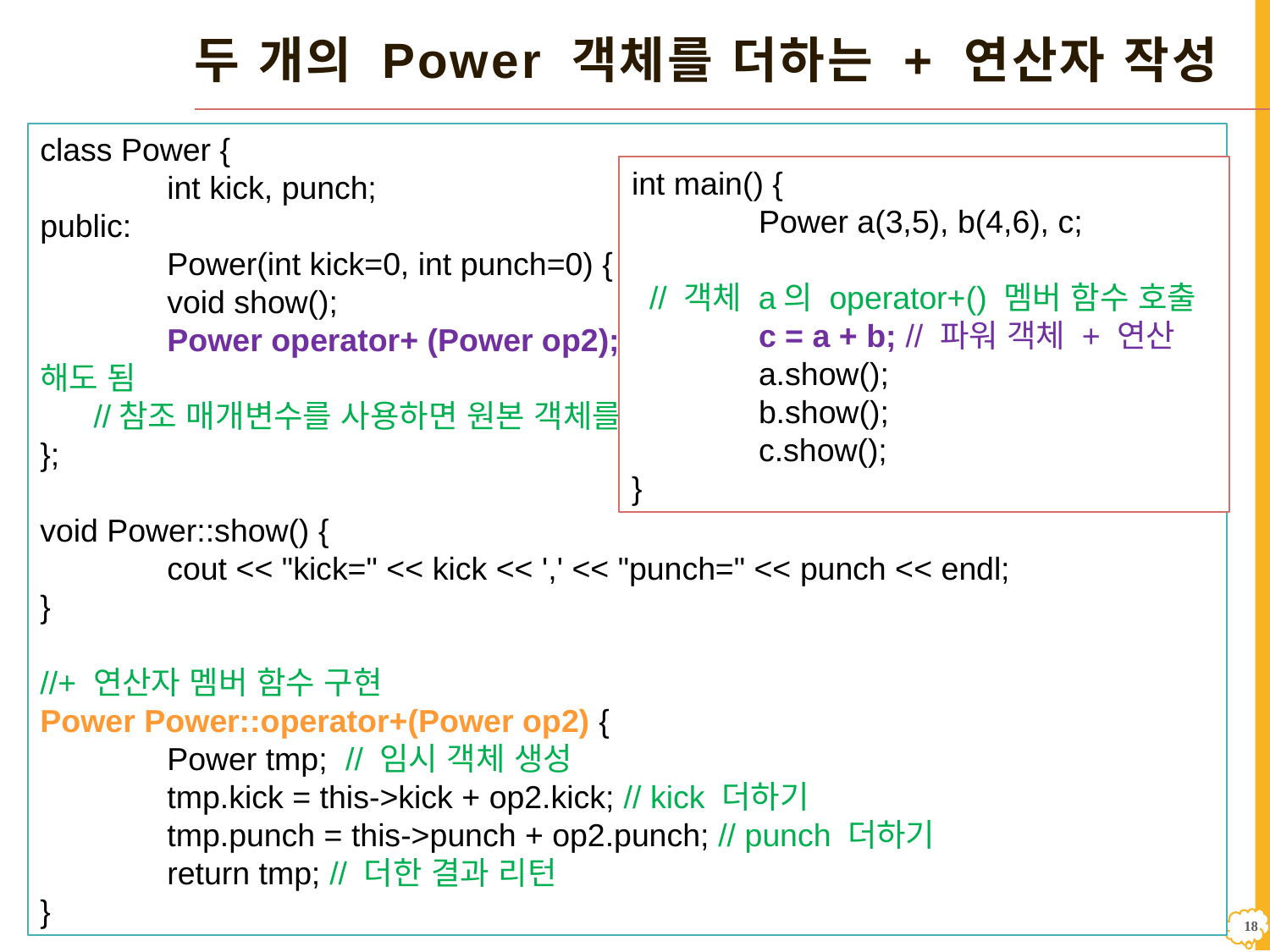

# 두 개의 Power 객체를 더하는 + 연산자 작성
class Power {
	int kick, punch;
public:
	Power(int kick=0, int punch=0) { this->kick = kick; this->punch = punch; 	}
	void show();
	Power operator+ (Power op2); // + 연산자 함수 선언, Power& op2 로 해도 됨
      //참조 매개변수를 사용하면 원본 객체를 수정할 수 있기 때문에 주의해야 함
};

void Power::show() {
	cout << "kick=" << kick << ',' << "punch=" << punch << endl;
}

//+ 연산자 멤버 함수 구현
Power Power::operator+(Power op2) {
	Power tmp;  // 임시 객체 생성
	tmp.kick = this->kick + op2.kick; // kick 더하기
	tmp.punch = this->punch + op2.punch; // punch 더하기
	return tmp; // 더한 결과 리턴
}

int main() {
	Power a(3,5), b(4,6), c;

  // 객체 a의 operator+() 멤버 함수 호출
	c = a + b; // 파워 객체 + 연산
	a.show();
	b.show();
	c.show();
}
18